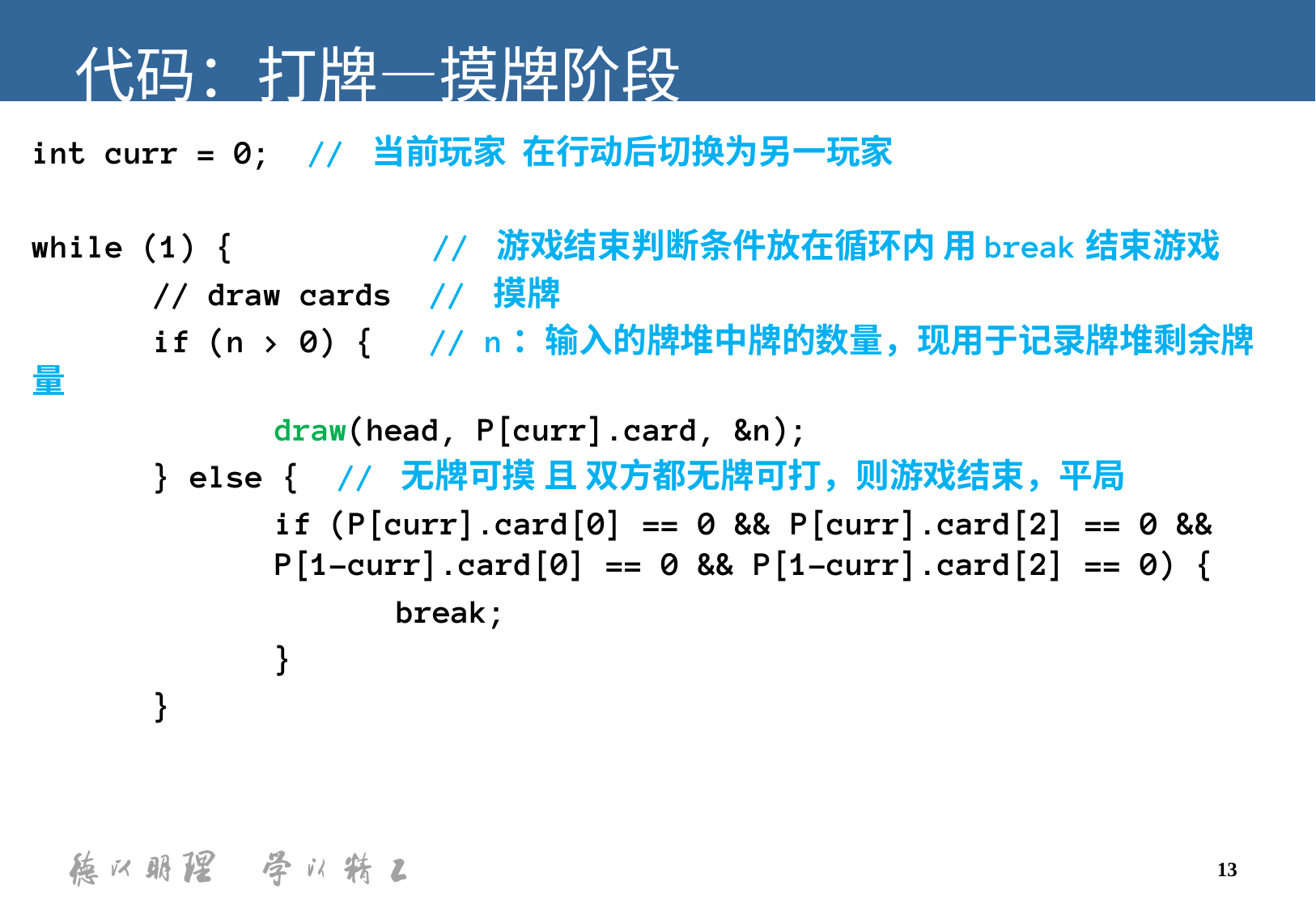

代码：打牌—摸牌阶段
int curr = 0;  // 当前玩家  在行动后切换为另一玩家

while (1) {		  // 游戏结束判断条件放在循环内 用break结束游戏
	// draw cards  // 摸牌
	if (n > 0) {   // n：输入的牌堆中牌的数量，现用于记录牌堆剩余牌量
		draw(head, P[curr].card, &n);
	} else {  // 无牌可摸 且 双方都无牌可打，则游戏结束，平局
		if (P[curr].card[0] == 0 && P[curr].card[2] == 0 && 			P[1-curr].card[0] == 0 && P[1-curr].card[2] == 0) {
			break;
		}
	}

13